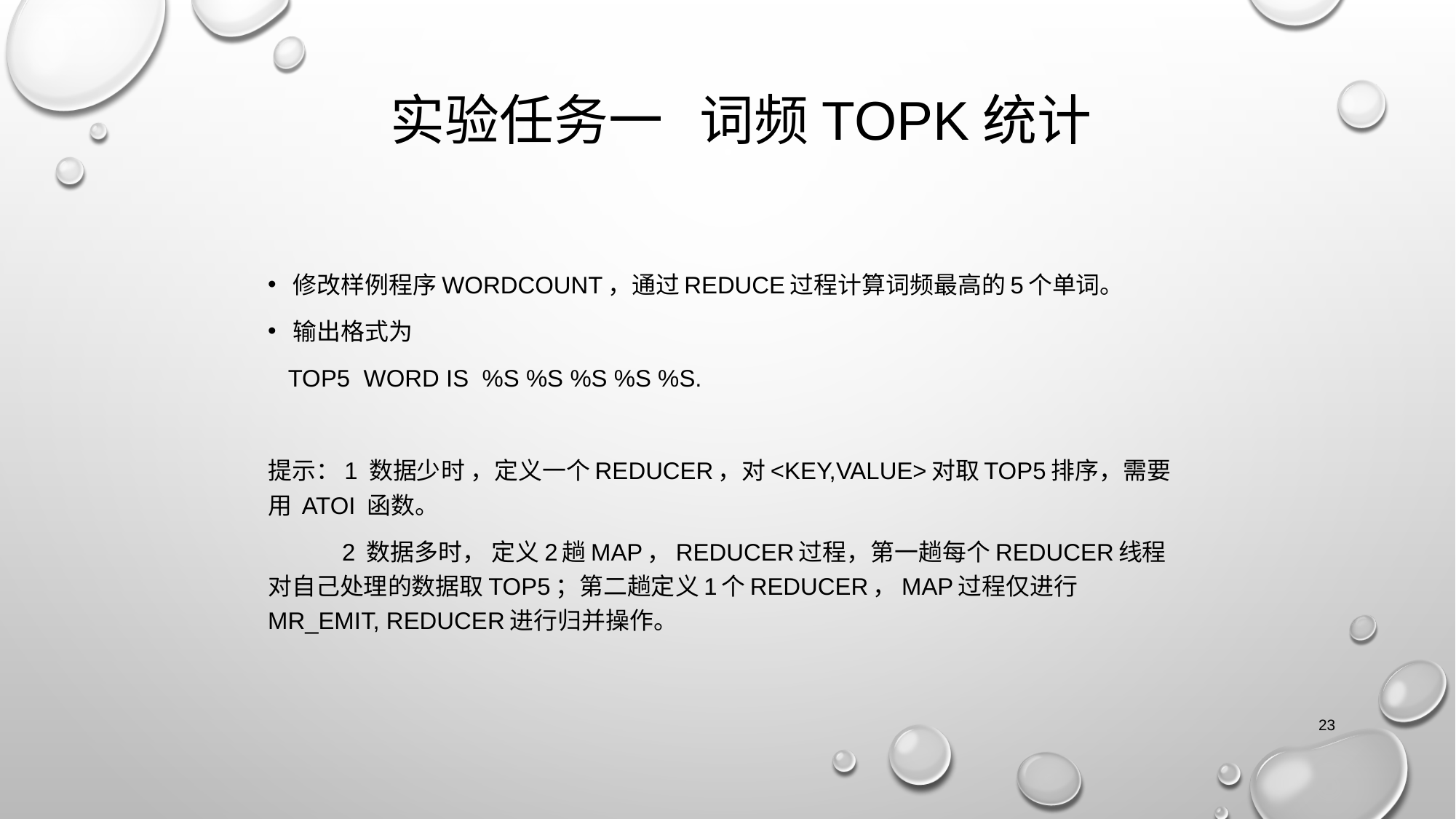

# 实验任务一   词频topk统计

修改样例程序wordcount，通过reduce过程计算词频最高的5个单词。
输出格式为
   Top5  word is  %s %s %s %s %s.

提示：1 数据少时 ，定义一个reducer，对<key,value>对取top5排序，需要用 ATOi 函数。
           2 数据多时， 定义2趟map，reducer过程，第一趟每个reducer线程对自己处理的数据取top5；第二趟定义1个Reducer，map过程仅进行mr_emit, Reducer进行归并操作。

23